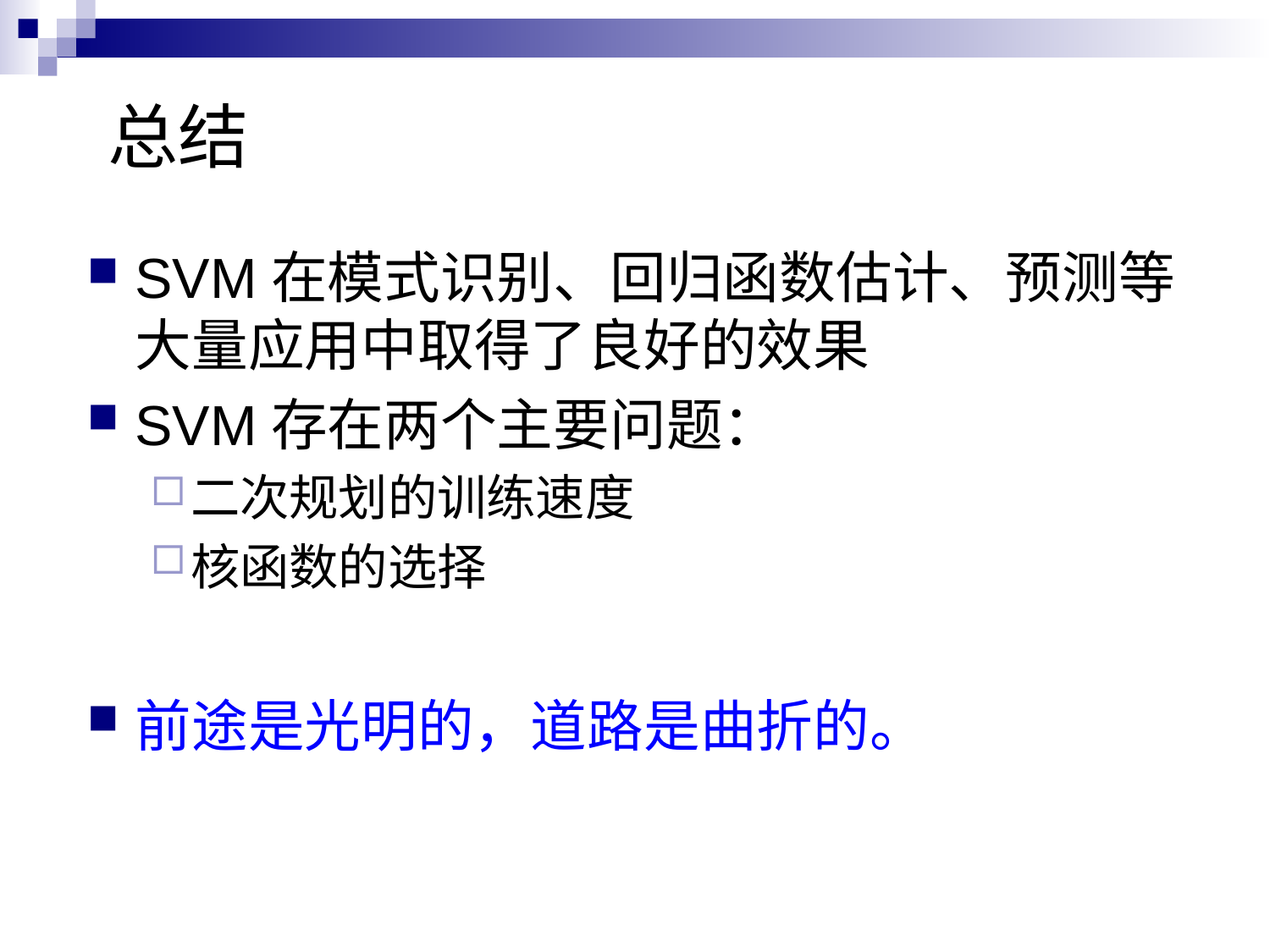

# 总结
SVM在模式识别、回归函数估计、预测等大量应用中取得了良好的效果
SVM存在两个主要问题：
二次规划的训练速度
核函数的选择

前途是光明的，道路是曲折的。